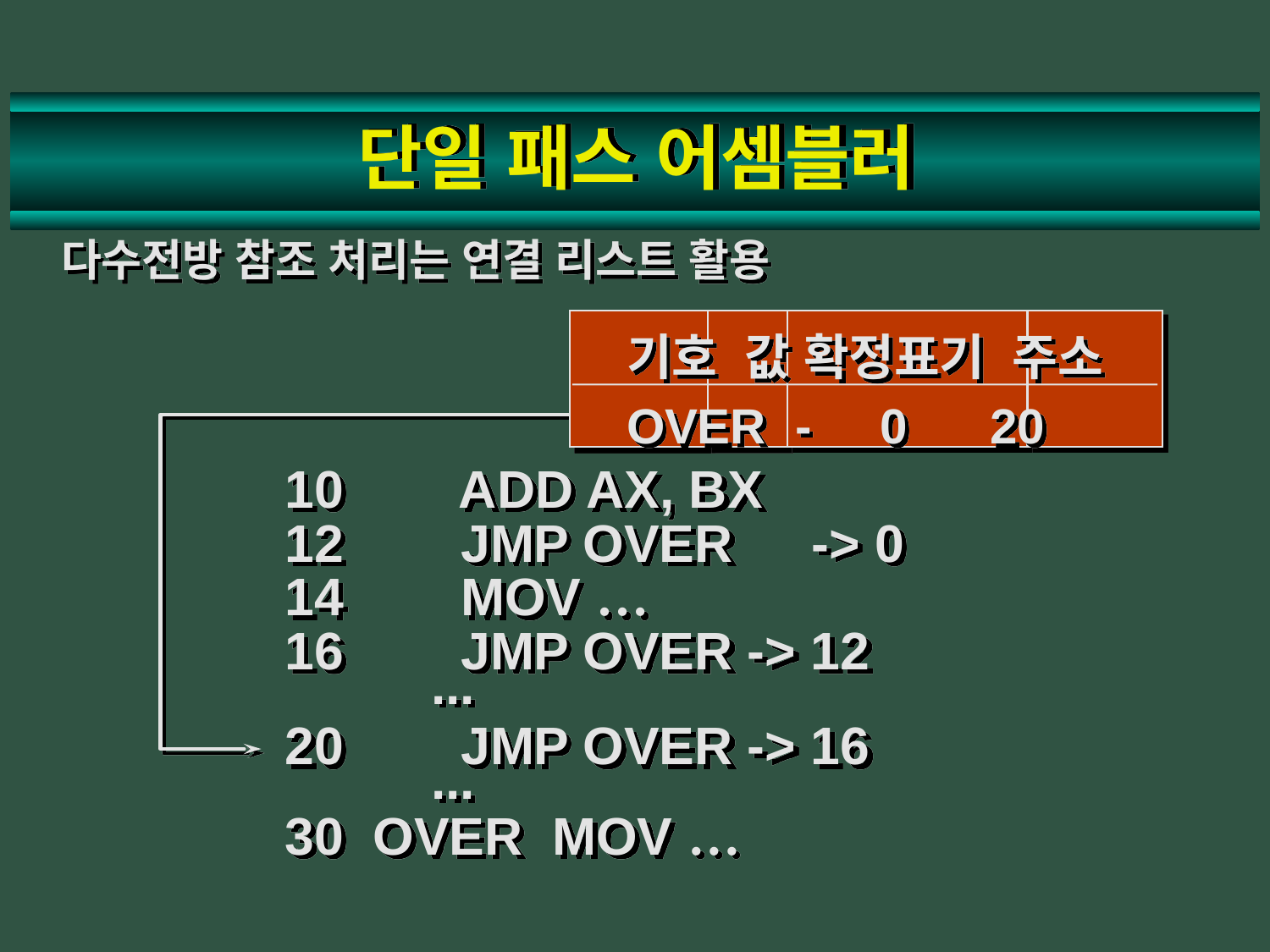

# 단일 패스 어셈블러
다수전방 참조 처리는 연결 리스트 활용

기호  값 확정표기  주소
OVER   -     0      20

10        ADD AX, BX
12        JMP OVER　-> 0
14        MOV …
16        JMP OVER -> 12
          ...
20        JMP OVER -> 16
          ...
30  OVER  MOV …